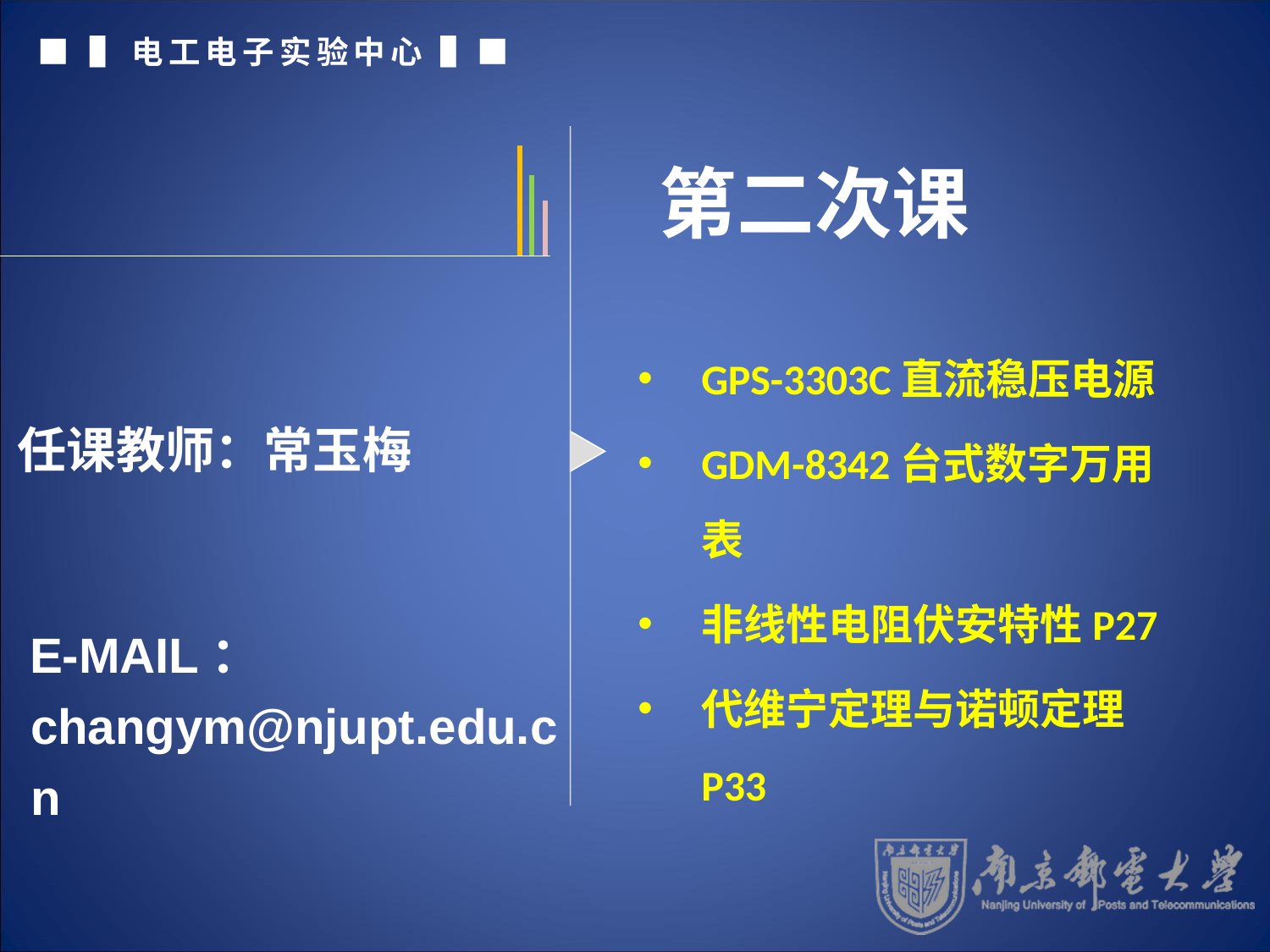

第二次课
GPS-3303C直流稳压电源
GDM-8342台式数字万用表
非线性电阻伏安特性P27
代维宁定理与诺顿定理 P33
任课教师：常玉梅

E-MAIL：changym@njupt.edu.cn